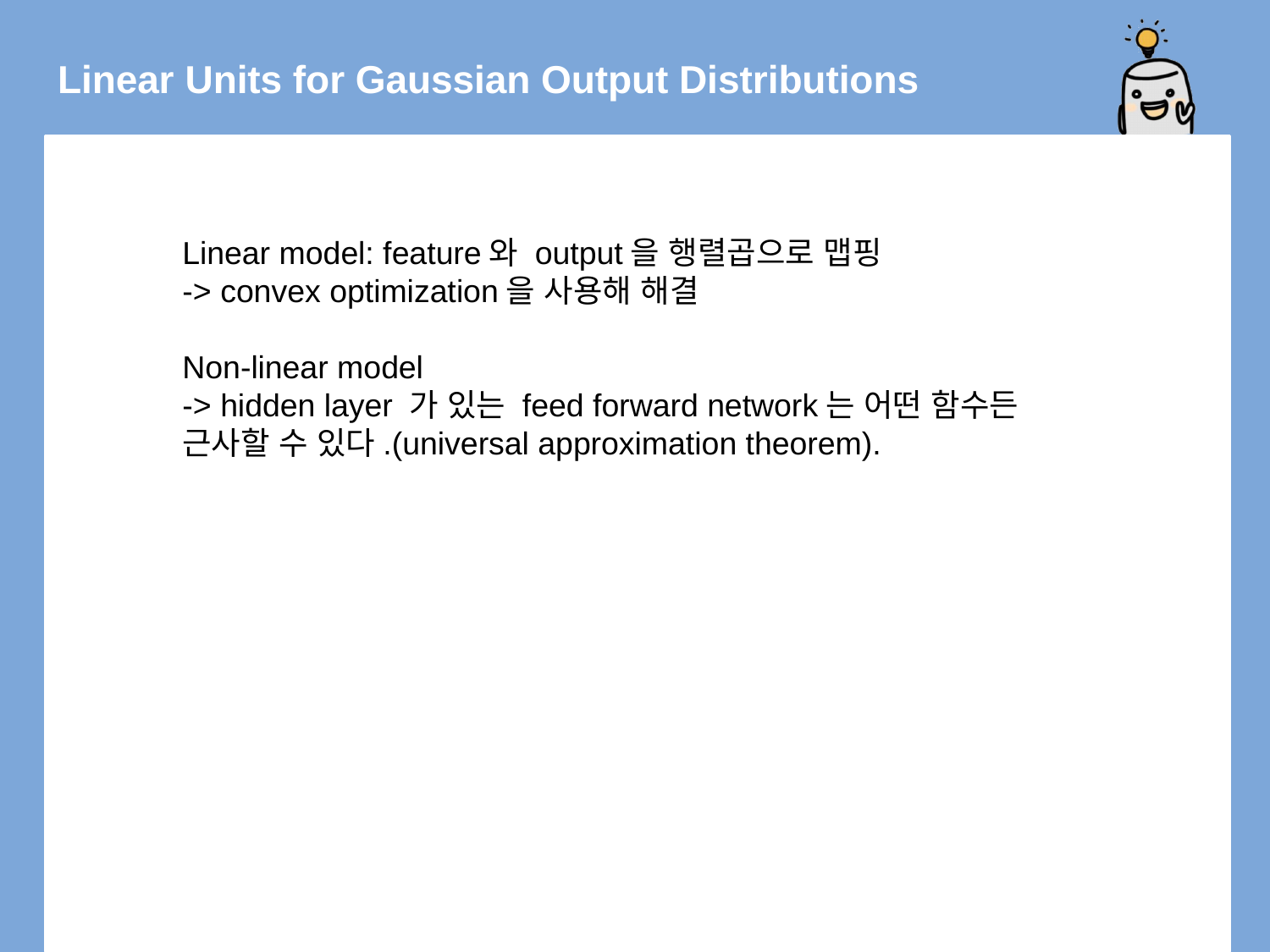

Linear Units for Gaussian Output Distributions
Linear model: feature와 output을 행렬곱으로 맵핑
-> convex optimization을 사용해 해결

Non-linear model
-> hidden layer 가 있는 feed forward network는 어떤 함수든 근사할 수 있다.(universal approximation theorem).